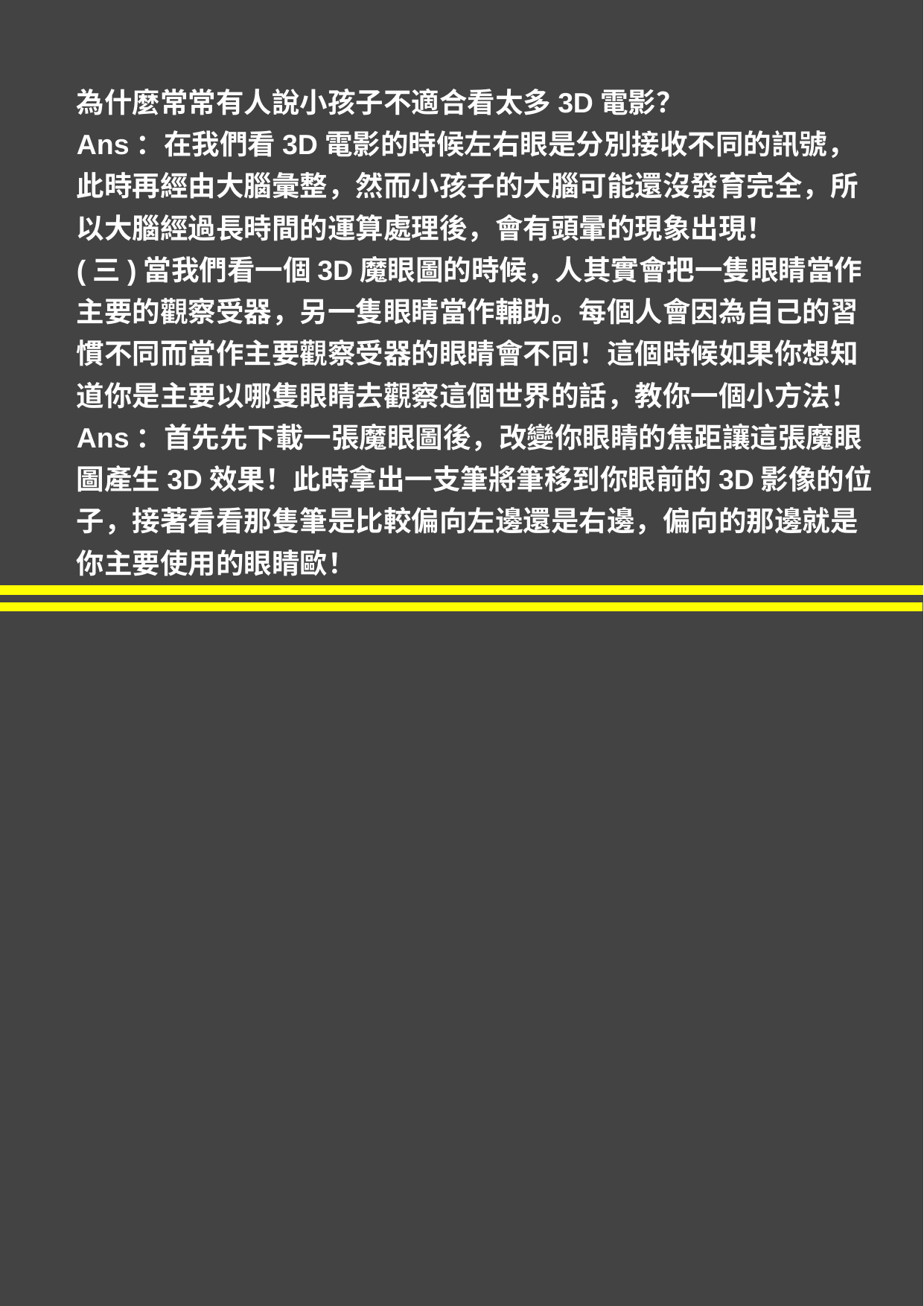

為什麼常常有人說小孩子不適合看太多3D電影？
Ans：在我們看3D電影的時候左右眼是分別接收不同的訊號，此時再經由大腦彙整，然而小孩子的大腦可能還沒發育完全，所以大腦經過長時間的運算處理後，會有頭暈的現象出現！
(三)當我們看一個3D魔眼圖的時候，人其實會把一隻眼睛當作主要的觀察受器，另一隻眼睛當作輔助。每個人會因為自己的習慣不同而當作主要觀察受器的眼睛會不同！這個時候如果你想知道你是主要以哪隻眼睛去觀察這個世界的話，教你一個小方法！
Ans：首先先下載一張魔眼圖後，改變你眼睛的焦距讓這張魔眼圖產生3D效果！此時拿出一支筆將筆移到你眼前的3D影像的位子，接著看看那隻筆是比較偏向左邊還是右邊，偏向的那邊就是你主要使用的眼睛歐！